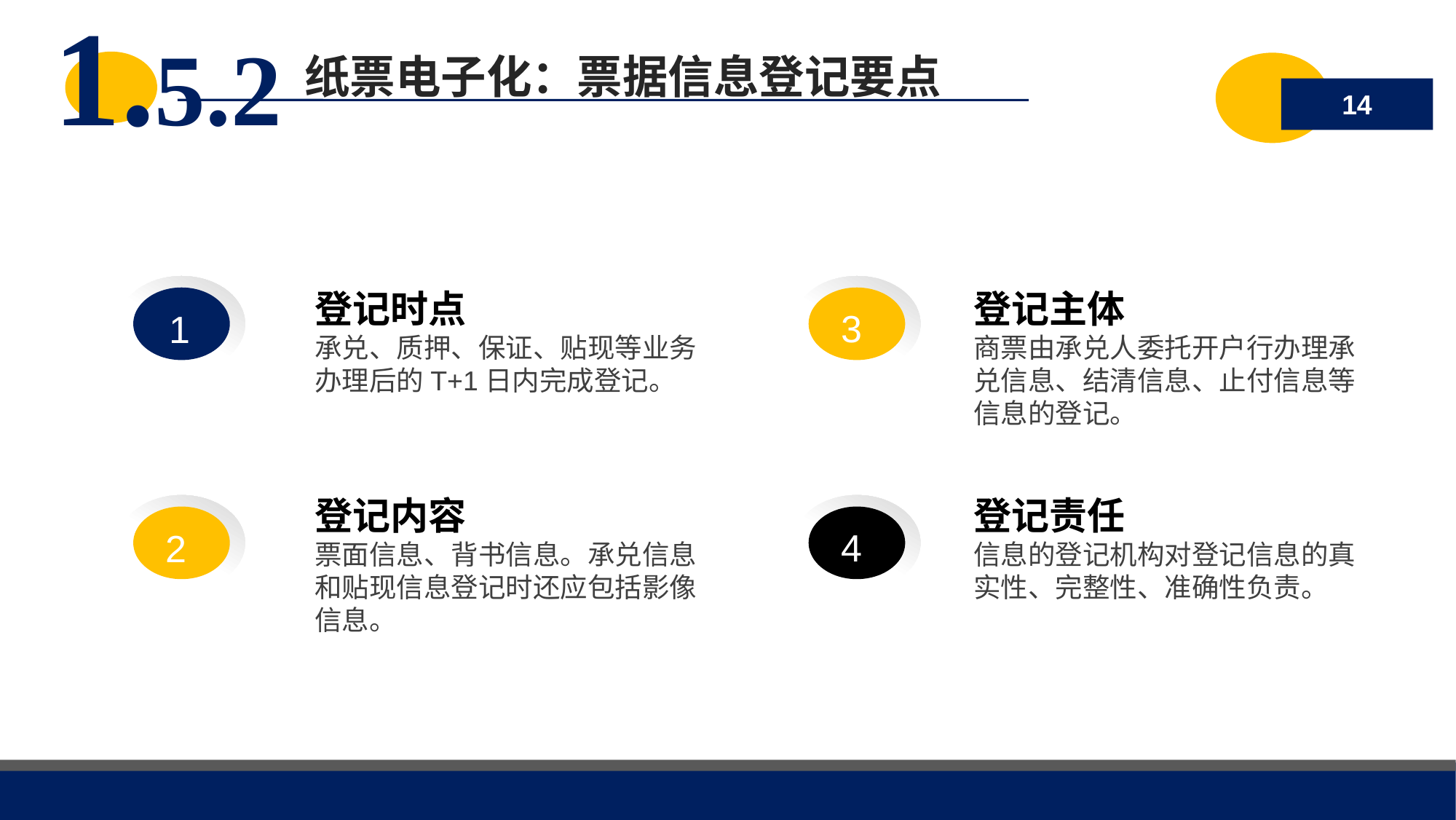

纸票电子化：票据信息登记要点

1.5.2

14
登记主体
商票由承兑人委托开户行办理承兑信息、结清信息、止付信息等信息的登记。

  1
登记时点
承兑、质押、保证、贴现等业务办理后的T+1日内完成登记。

  3
登记内容
票面信息、背书信息。承兑信息和贴现信息登记时还应包括影像信息。
登记责任
信息的登记机构对登记信息的真实性、完整性、准确性负责。

  2

  4